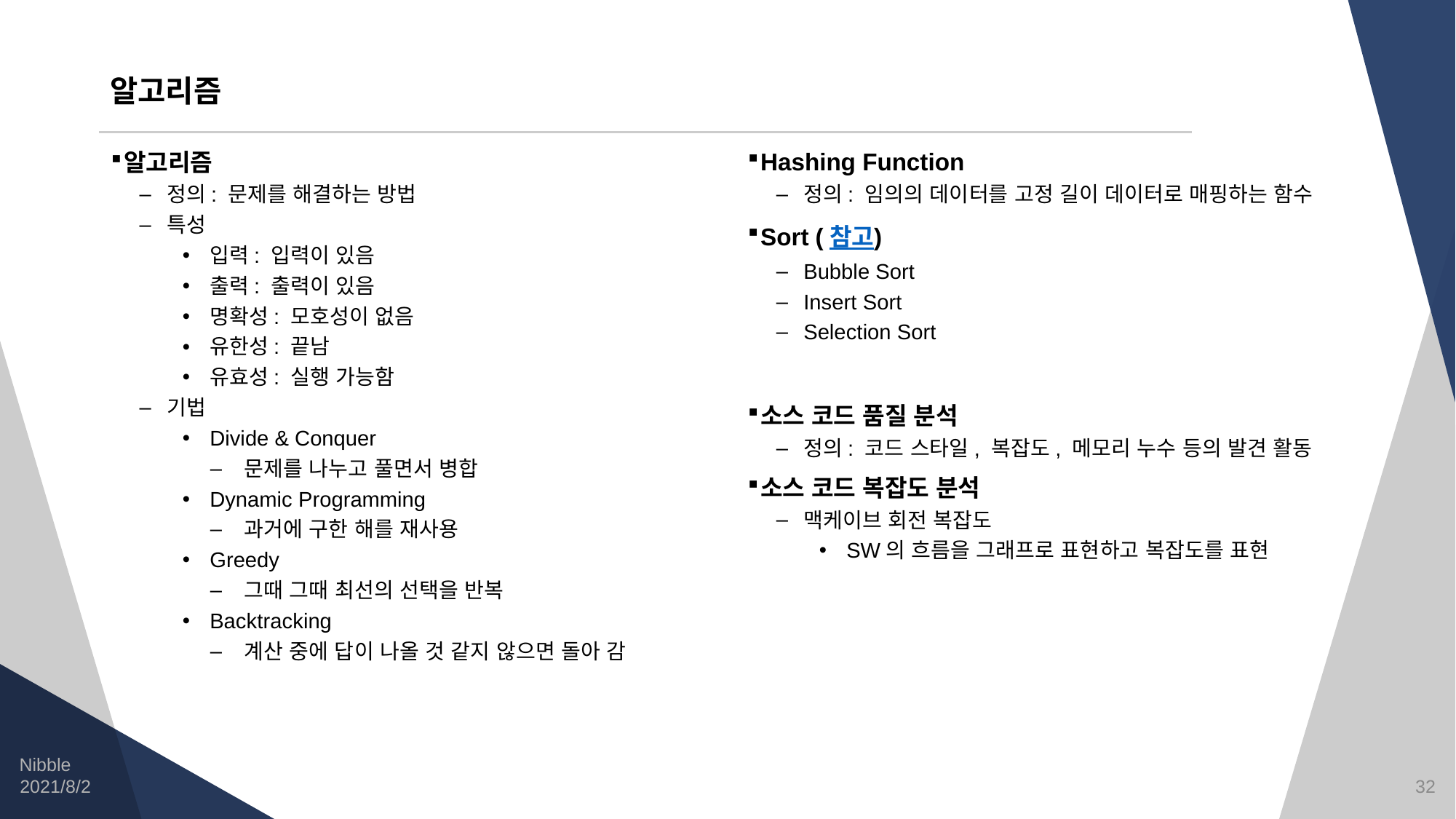

# 알고리즘
Hashing Function
정의: 임의의 데이터를 고정 길이 데이터로 매핑하는 함수
Sort (참고)
Bubble Sort
Insert Sort
Selection Sort

소스 코드 품질 분석
정의: 코드 스타일, 복잡도, 메모리 누수 등의 발견 활동
소스 코드 복잡도 분석
맥케이브 회전 복잡도
SW의 흐름을 그래프로 표현하고 복잡도를 표현

알고리즘
정의: 문제를 해결하는 방법
특성
입력: 입력이 있음
출력: 출력이 있음
명확성: 모호성이 없음
유한성: 끝남
유효성: 실행 가능함
기법
Divide & Conquer
문제를 나누고 풀면서 병합
Dynamic Programming
과거에 구한 해를 재사용
Greedy
그때 그때 최선의 선택을 반복
Backtracking
계산 중에 답이 나올 것 같지 않으면 돌아 감
Nibble
2021/8/2
32